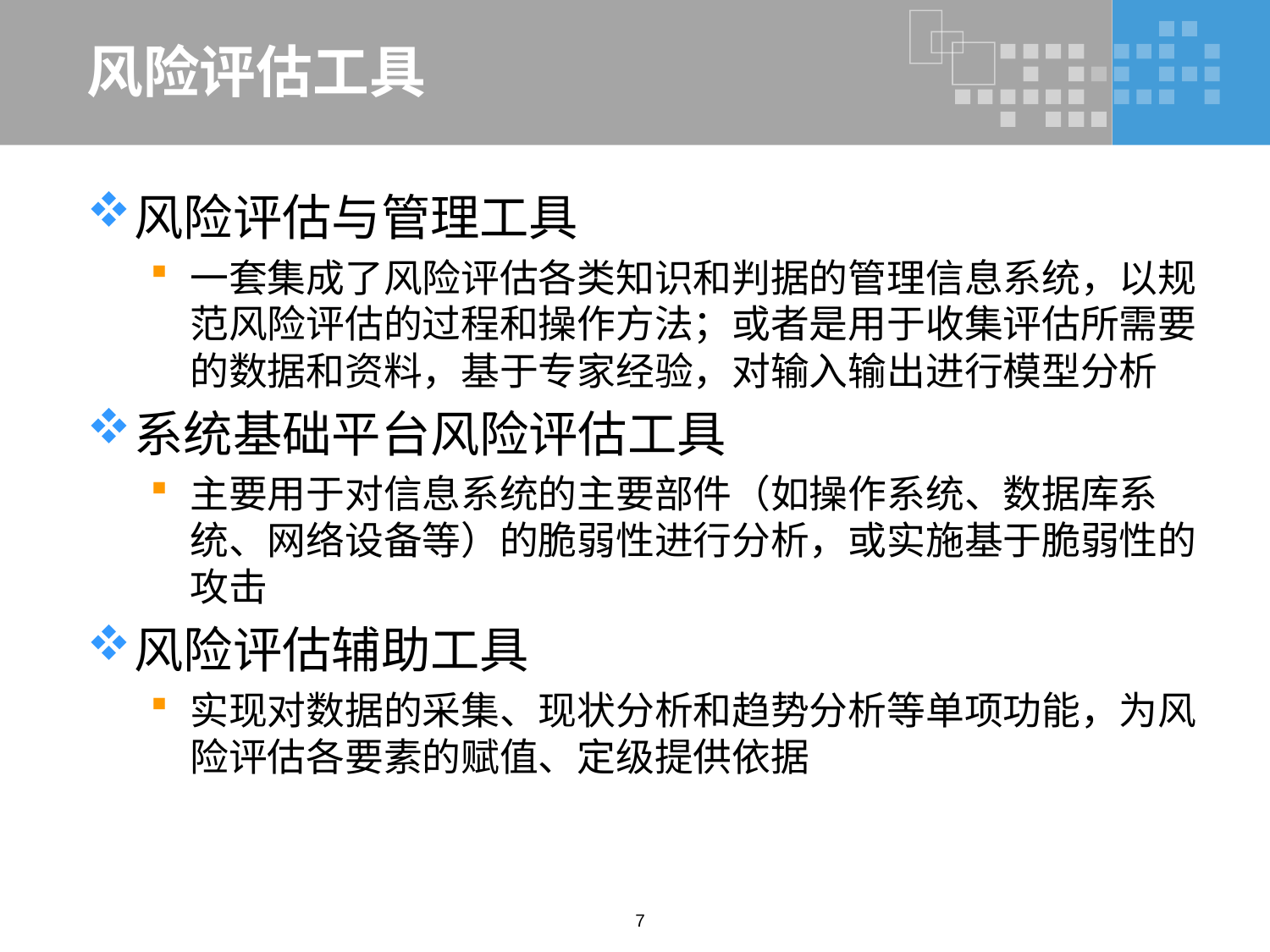

# 风险评估工具
风险评估与管理工具
一套集成了风险评估各类知识和判据的管理信息系统，以规范风险评估的过程和操作方法；或者是用于收集评估所需要的数据和资料，基于专家经验，对输入输出进行模型分析
系统基础平台风险评估工具
主要用于对信息系统的主要部件（如操作系统、数据库系统、网络设备等）的脆弱性进行分析，或实施基于脆弱性的攻击
风险评估辅助工具
实现对数据的采集、现状分析和趋势分析等单项功能，为风险评估各要素的赋值、定级提供依据
7